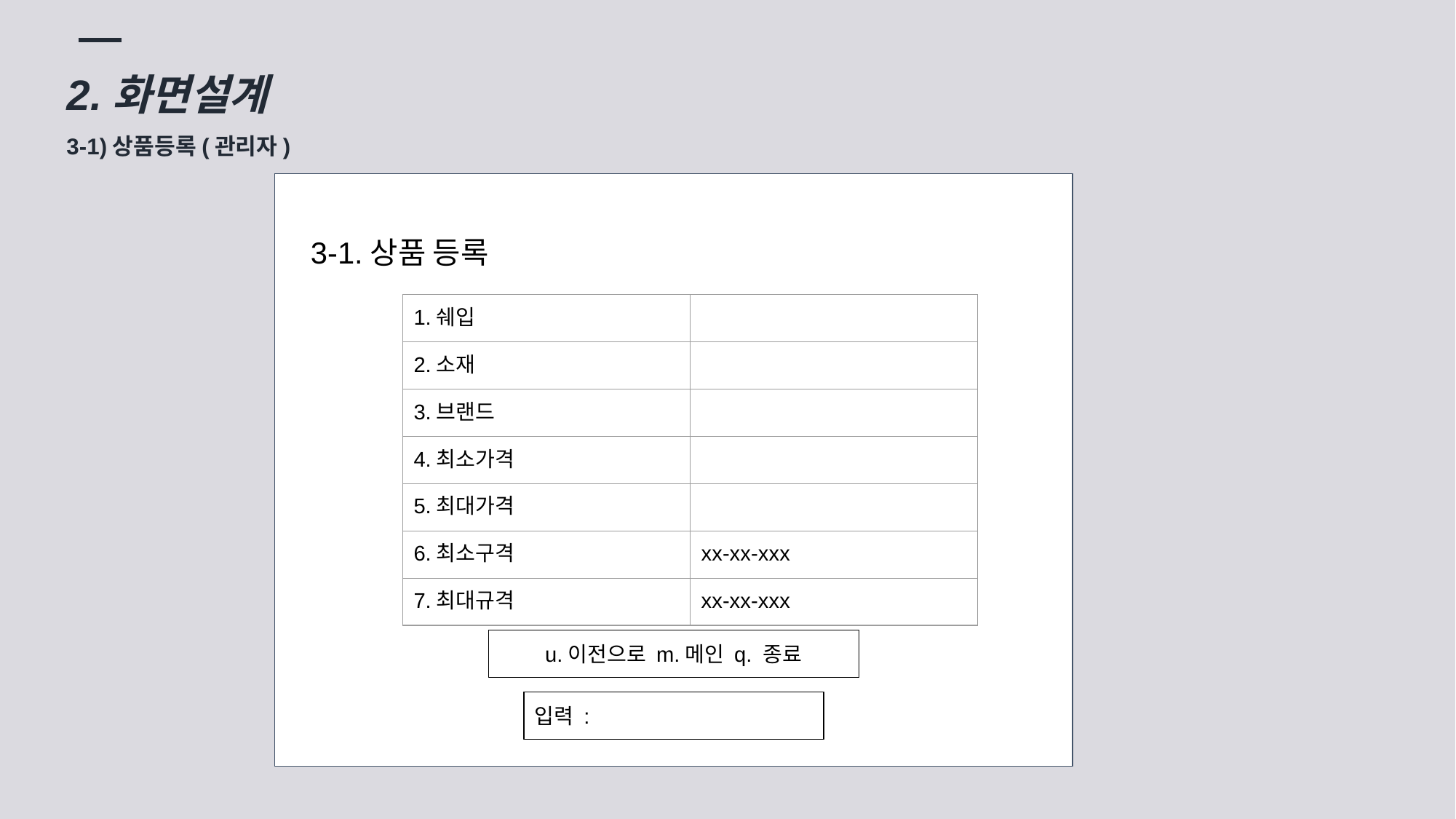

2.화면설계
3-1)상품등록(관리자)

3-1.상품 등록
| 1.쉐입 |  |
| --- | --- |
| 2.소재 |  |
| 3.브랜드 |  |
| 4.최소가격 |  |
| 5.최대가격 |  |
| 6.최소구격 | xx-xx-xxx |
| 7.최대규격 | xx-xx-xxx |
u.이전으로 m.메인 q. 종료
입력 :